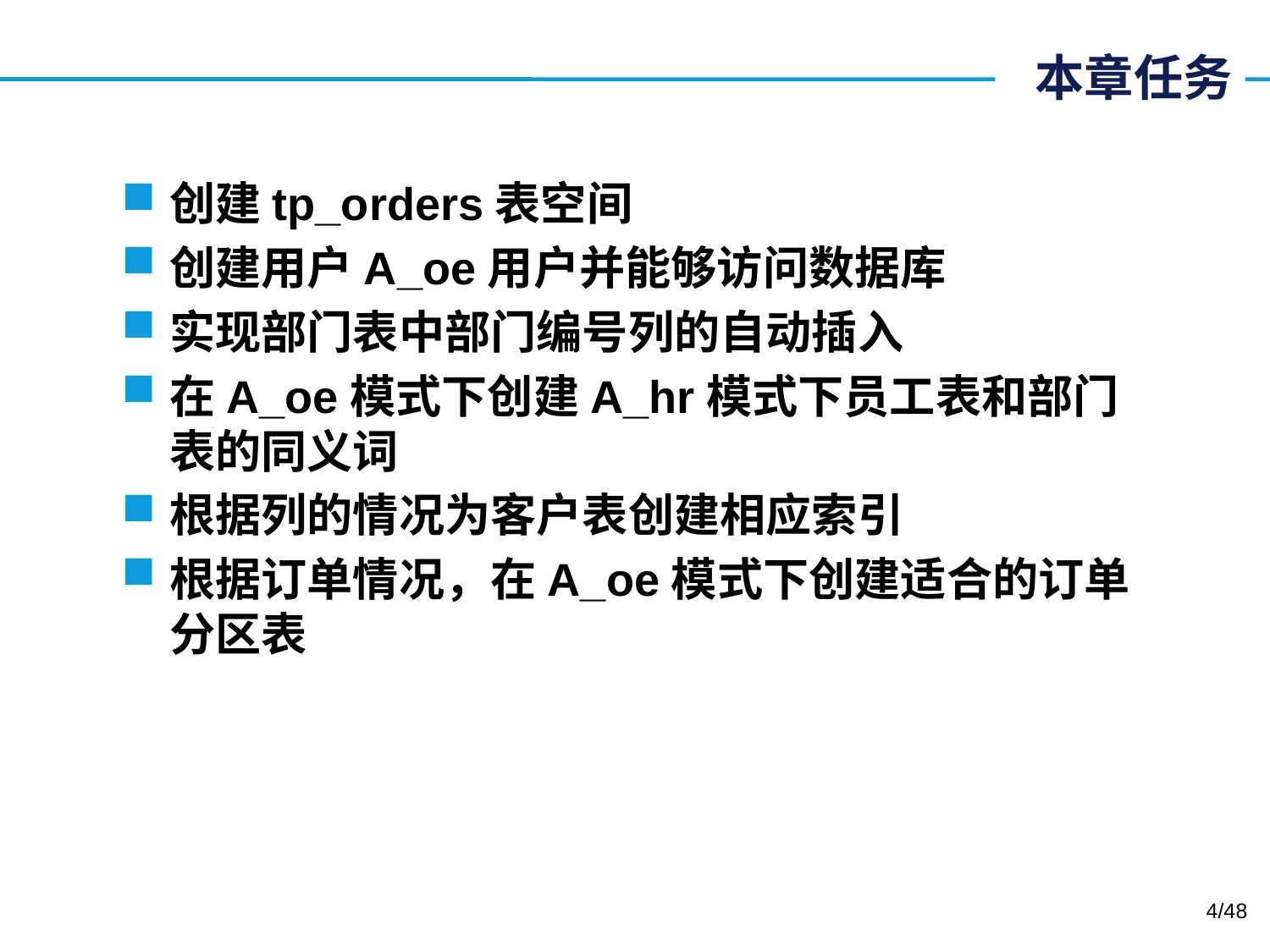

# 本章任务
创建tp_orders表空间
创建用户A_oe用户并能够访问数据库
实现部门表中部门编号列的自动插入
在A_oe模式下创建A_hr模式下员工表和部门表的同义词
根据列的情况为客户表创建相应索引
根据订单情况，在A_oe模式下创建适合的订单分区表

4/48